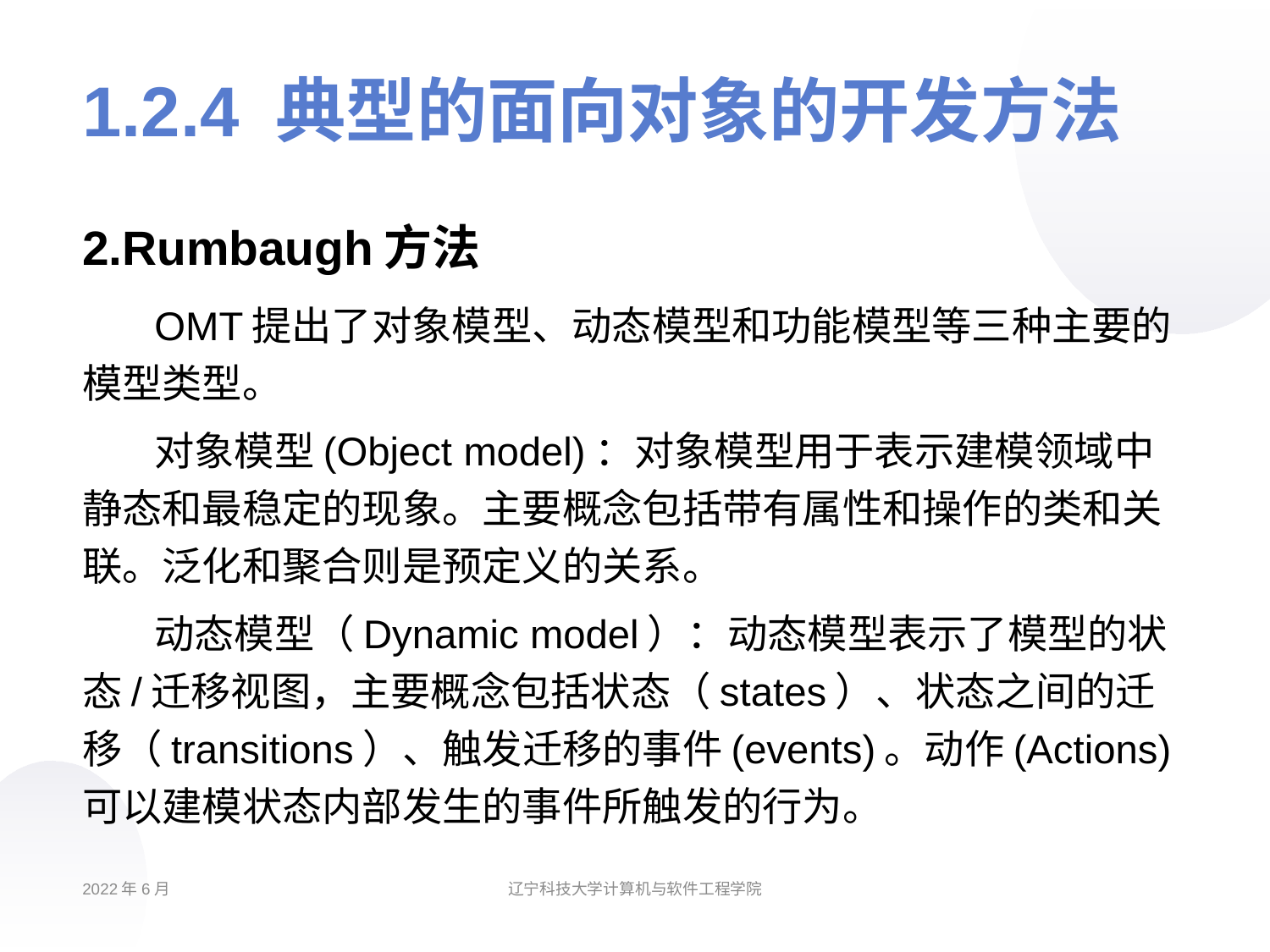

# 1.2.4 典型的面向对象的开发方法
2.Rumbaugh方法
OMT提出了对象模型、动态模型和功能模型等三种主要的模型类型。
对象模型(Object model)：对象模型用于表示建模领域中静态和最稳定的现象。主要概念包括带有属性和操作的类和关联。泛化和聚合则是预定义的关系。
动态模型（Dynamic model）：动态模型表示了模型的状态/迁移视图，主要概念包括状态（states）、状态之间的迁移（transitions）、触发迁移的事件(events)。动作(Actions)可以建模状态内部发生的事件所触发的行为。

2022年6月
辽宁科技大学计算机与软件工程学院
136